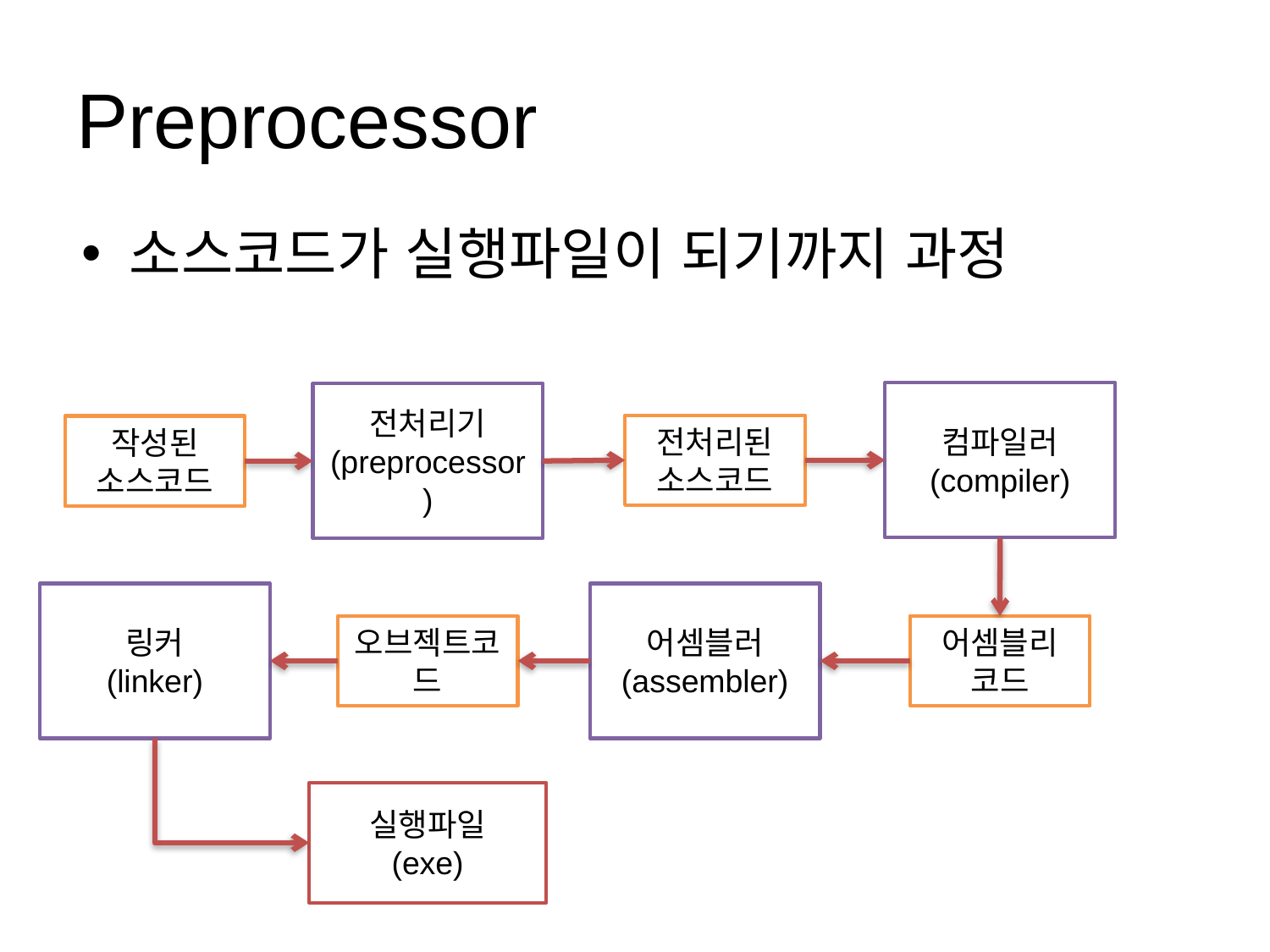

# Preprocessor
소스코드가 실행파일이 되기까지 과정
컴파일러
(compiler)
전처리기
(preprocessor)
전처리된 소스코드
작성된
소스코드
링커
(linker)
어셈블러
(assembler)
오브젝트코드
어셈블리 코드
실행파일
(exe)